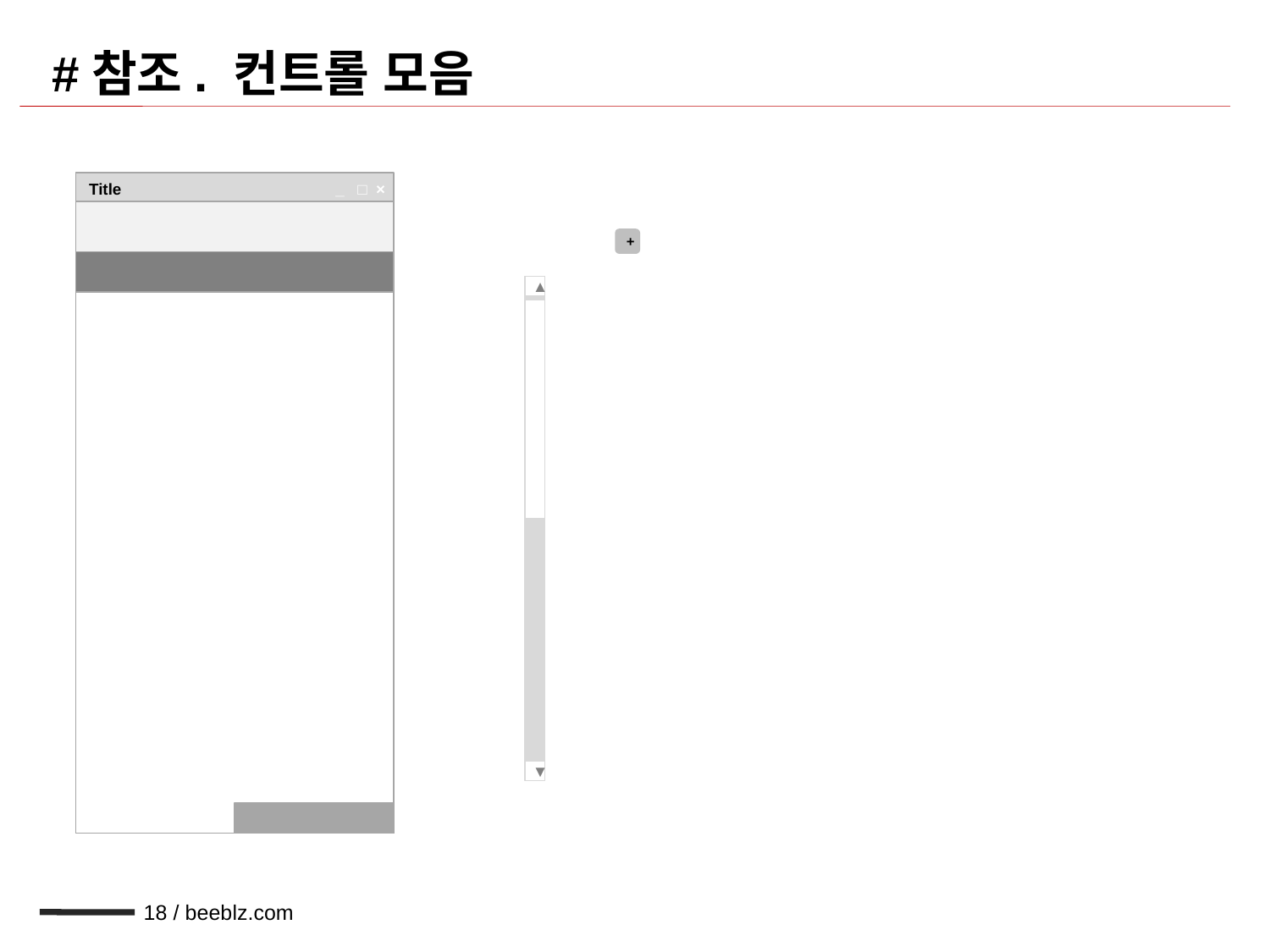

# #참조. 컨트롤 모음

Title
_   □  ×

+

▲

▼